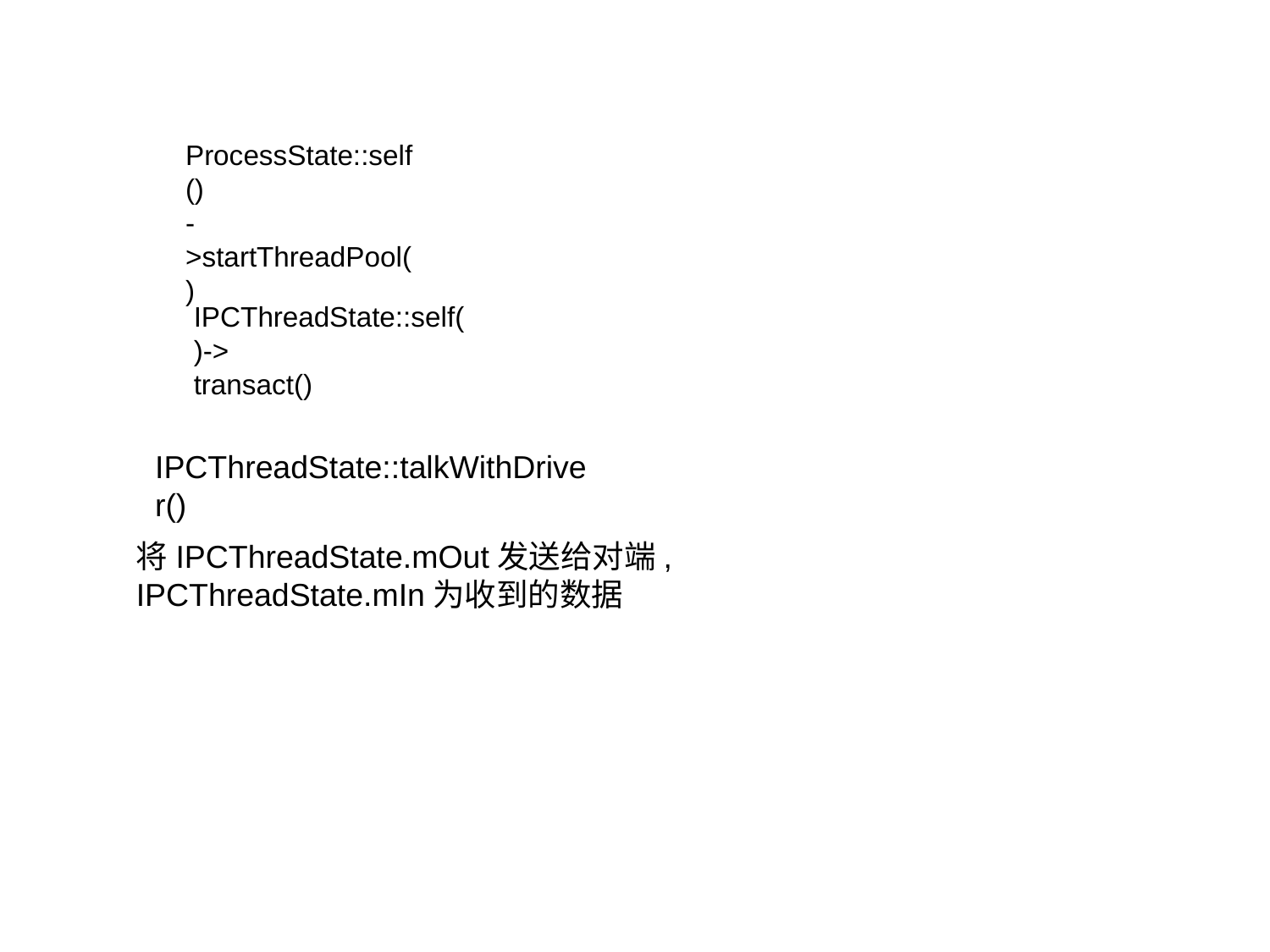

ProcessState::self()
->startThreadPool()
IPCThreadState::self()->
transact()
IPCThreadState::talkWithDriver()
将IPCThreadState.mOut发送给对端,
IPCThreadState.mIn为收到的数据